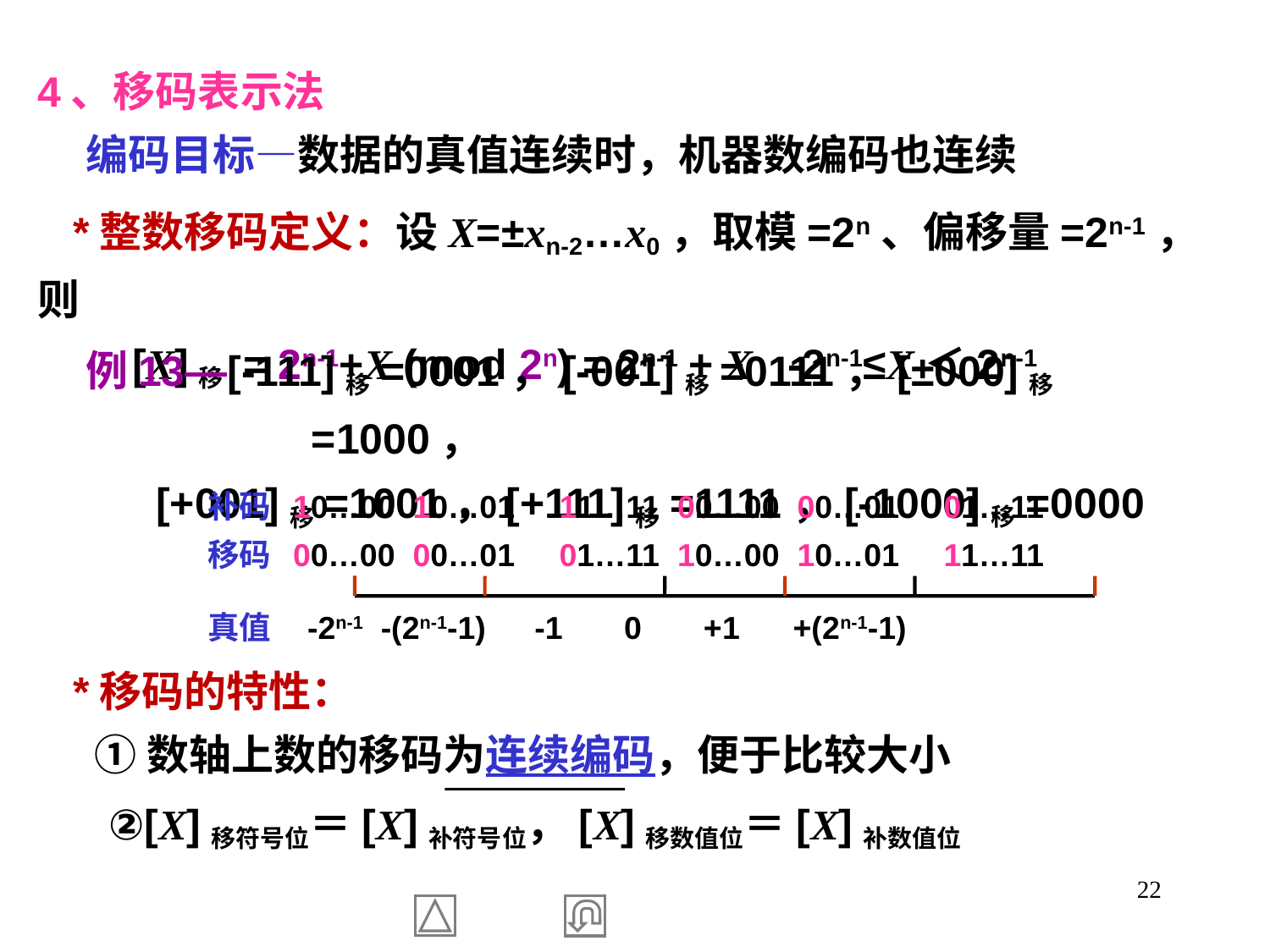

4、移码表示法
    编码目标—数据的真值连续时，机器数编码也连续
   *整数移码定义：设X=±xn-2…x0，取模=2n、偏移量=2n-1，则
        [X]移 = 2n-1+X (mod 2n) = 2n-1 + X   -2n-1≤X＜2n-1
    例13—[-111]移=0001，[-001]移=0111，[±000]移=1000，
          [+001]移=1001，[+111]移=1111，[-1000]移=0000
补码  10…00  10…01     11…11  00…00  00…01     01…11
移码  00…00  00…01     01…11  10…00  10…01     11…11
真值    -2n-1  -(2n-1-1)      -1       0       +1      +(2n-1-1)

   *移码的特性：
      ①数轴上数的移码为连续编码，便于比较大小
      ②[X]移符号位＝[X]补符号位，[X]移数值位＝[X]补数值位

22